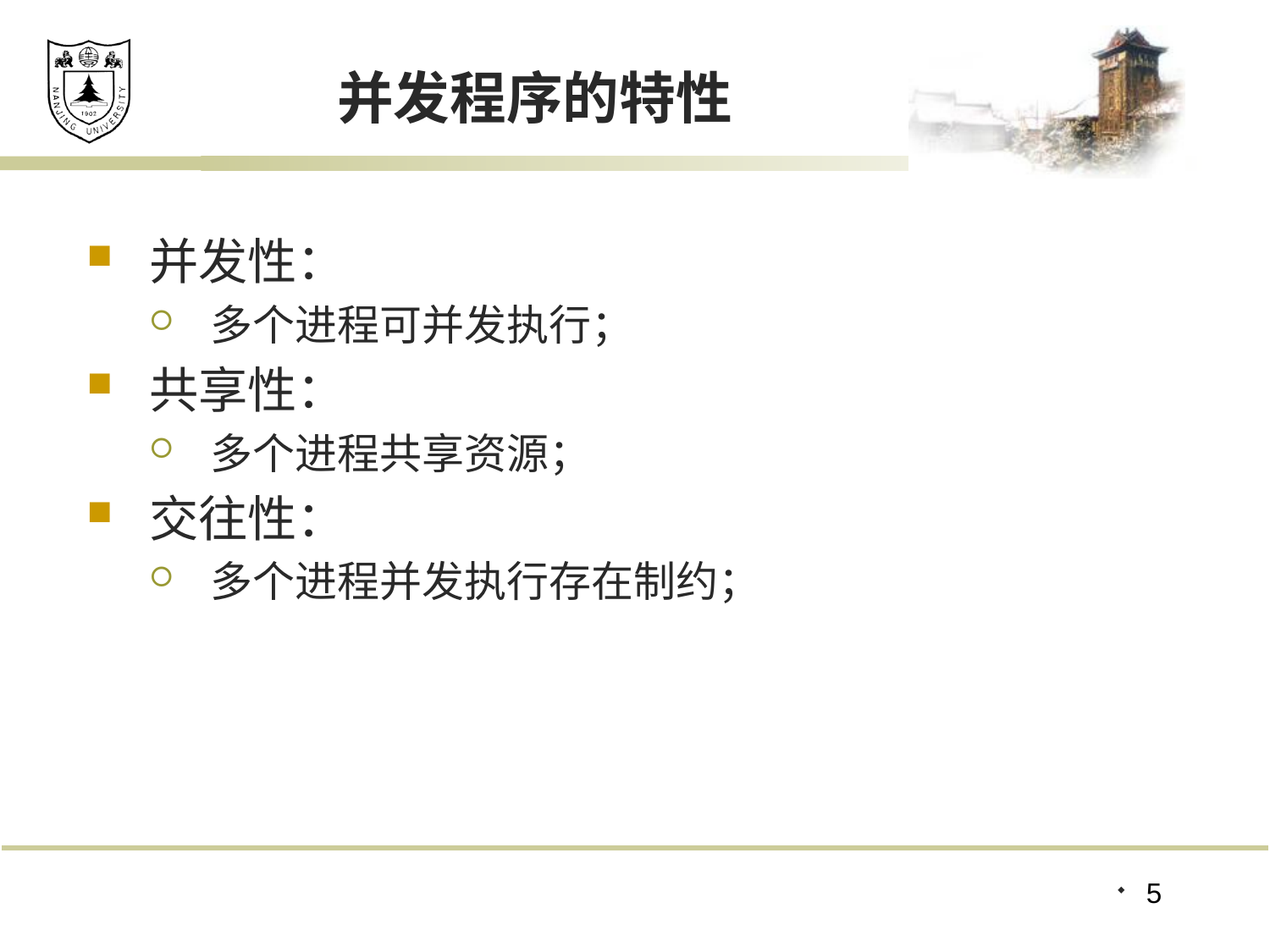

# 并发程序的特性
并发性：
多个进程可并发执行；
共享性：
多个进程共享资源；
交往性：
多个进程并发执行存在制约；
5